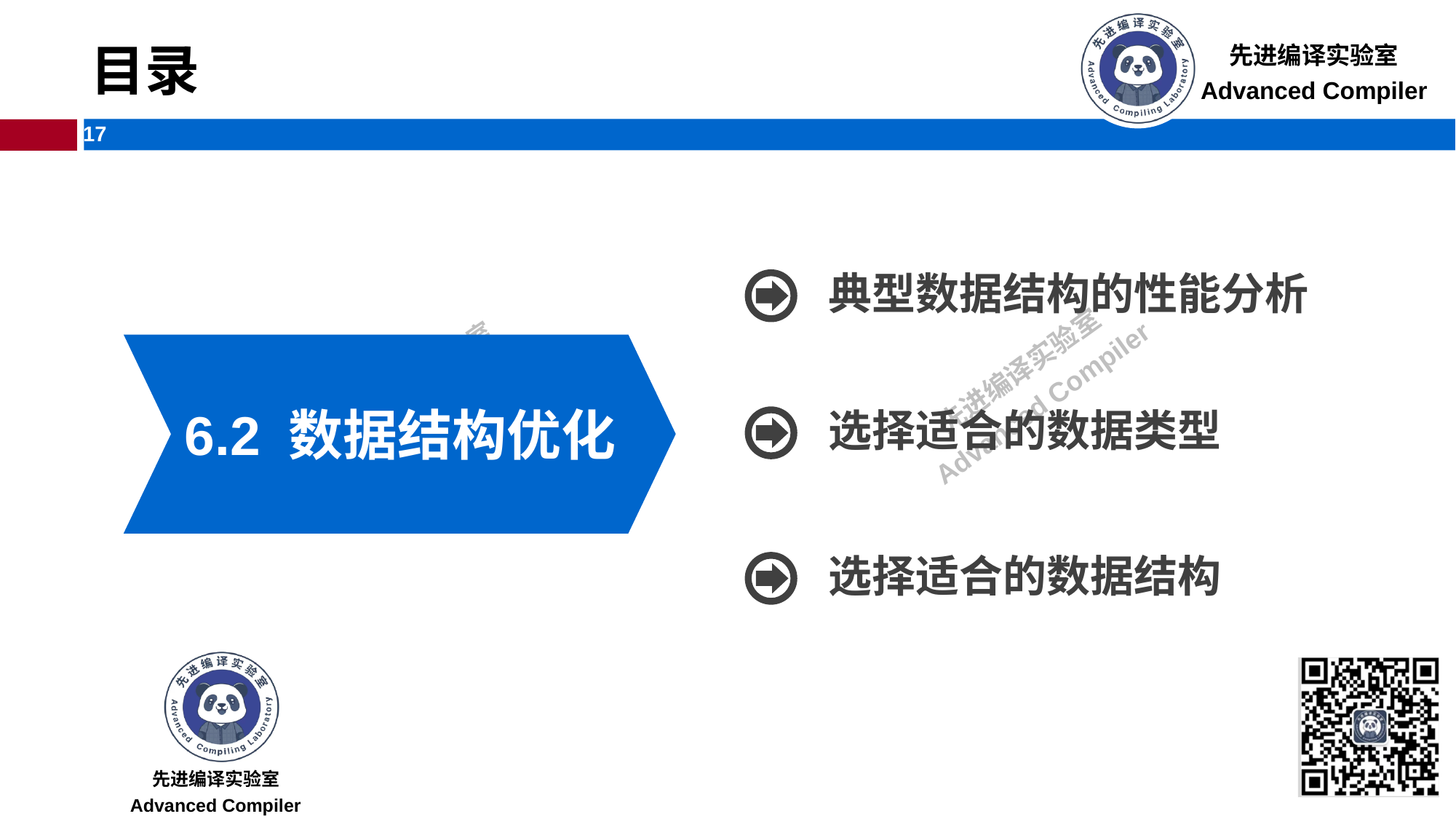

# 目录
典型数据结构的性能分析

6.2 数据结构优化
选择适合的数据类型

选择适合的数据结构